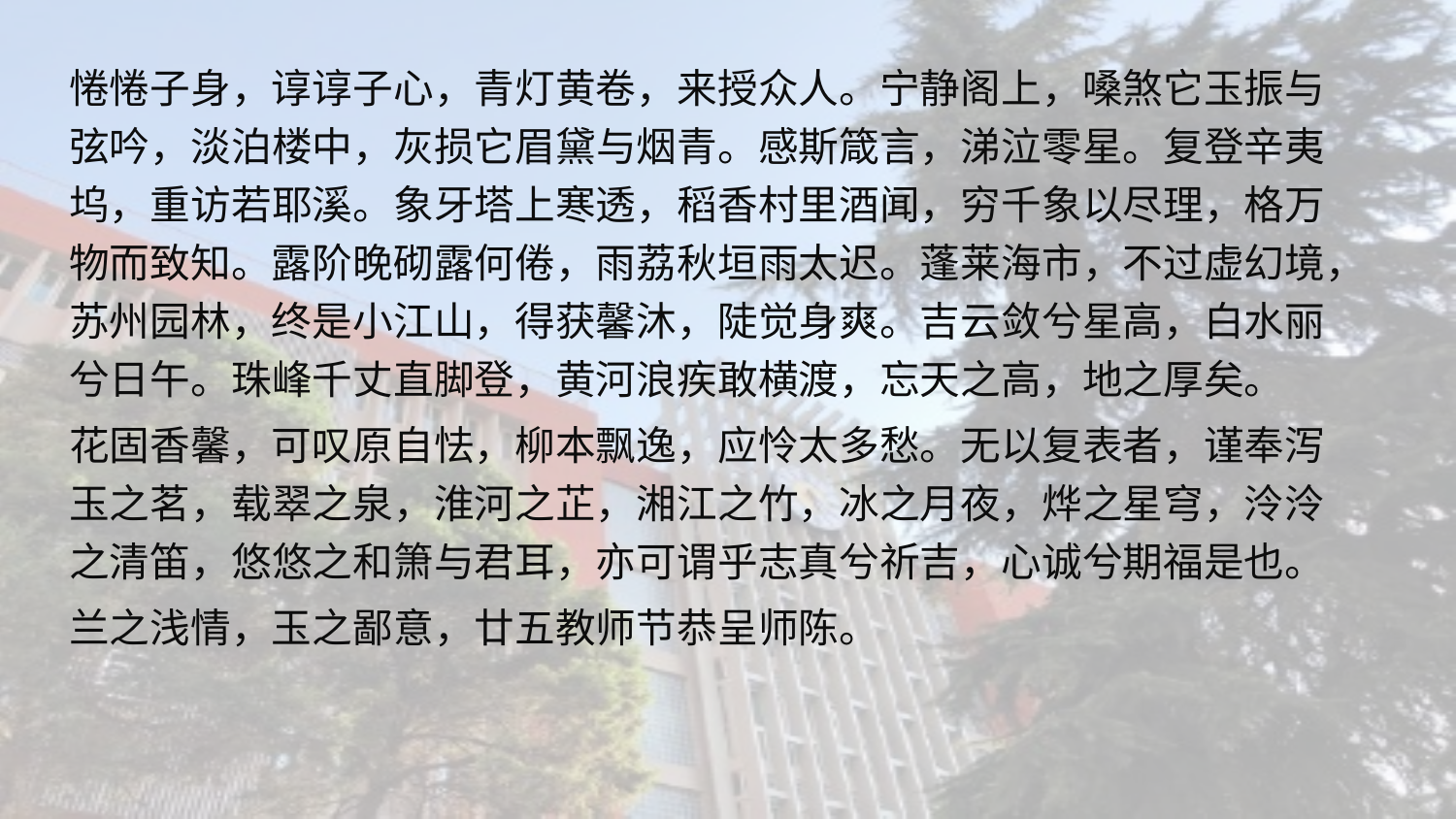

惓惓子身，谆谆子心，青灯黄卷，来授众人。宁静阁上，嗓煞它玉振与弦吟，淡泊楼中，灰损它眉黛与烟青。感斯箴言，涕泣零星。复登辛夷坞，重访若耶溪。象牙塔上寒透，稻香村里酒闻，穷千象以尽理，格万物而致知。露阶晚砌露何倦，雨荔秋垣雨太迟。蓬莱海市，不过虚幻境，苏州园林，终是小江山，得获馨沐，陡觉身爽。吉云敛兮星高，白水丽兮日午。珠峰千丈直脚登，黄河浪疾敢横渡，忘天之高，地之厚矣。
	花固香馨，可叹原自怯，柳本飘逸，应怜太多愁。无以复表者，谨奉泻玉之茗，载翠之泉，淮河之芷，湘江之竹，冰之月夜，烨之星穹，泠泠之清笛，悠悠之和箫与君耳，亦可谓乎志真兮祈吉，心诚兮期福是也。
	兰之浅情，玉之鄙意，廿五教师节恭呈师陈。